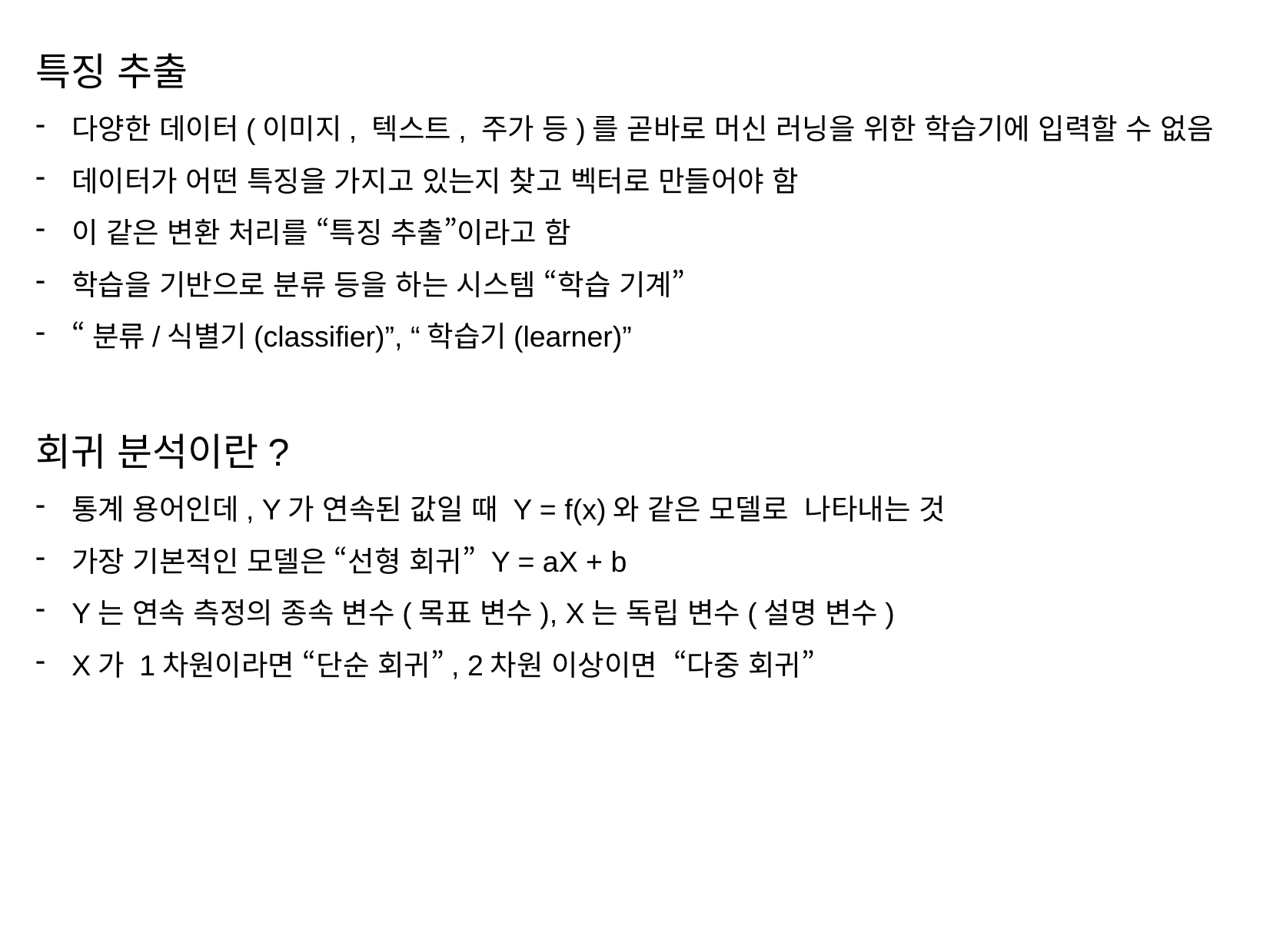

특징 추출
다양한 데이터(이미지, 텍스트, 주가 등)를 곧바로 머신 러닝을 위한 학습기에 입력할 수 없음
데이터가 어떤 특징을 가지고 있는지 찾고 벡터로 만들어야 함
이 같은 변환 처리를 “특징 추출”이라고 함
학습을 기반으로 분류 등을 하는 시스템 “학습 기계”
“분류/식별기(classifier)”, “학습기(learner)”

회귀 분석이란?
통계 용어인데, Y가 연속된 값일 때 Y = f(x)와 같은 모델로  나타내는 것
가장 기본적인 모델은 “선형 회귀” Y = aX + b
Y는 연속 측정의 종속 변수(목표 변수), X는 독립 변수(설명 변수)
X가 1차원이라면 “단순 회귀”, 2차원 이상이면  “다중 회귀”